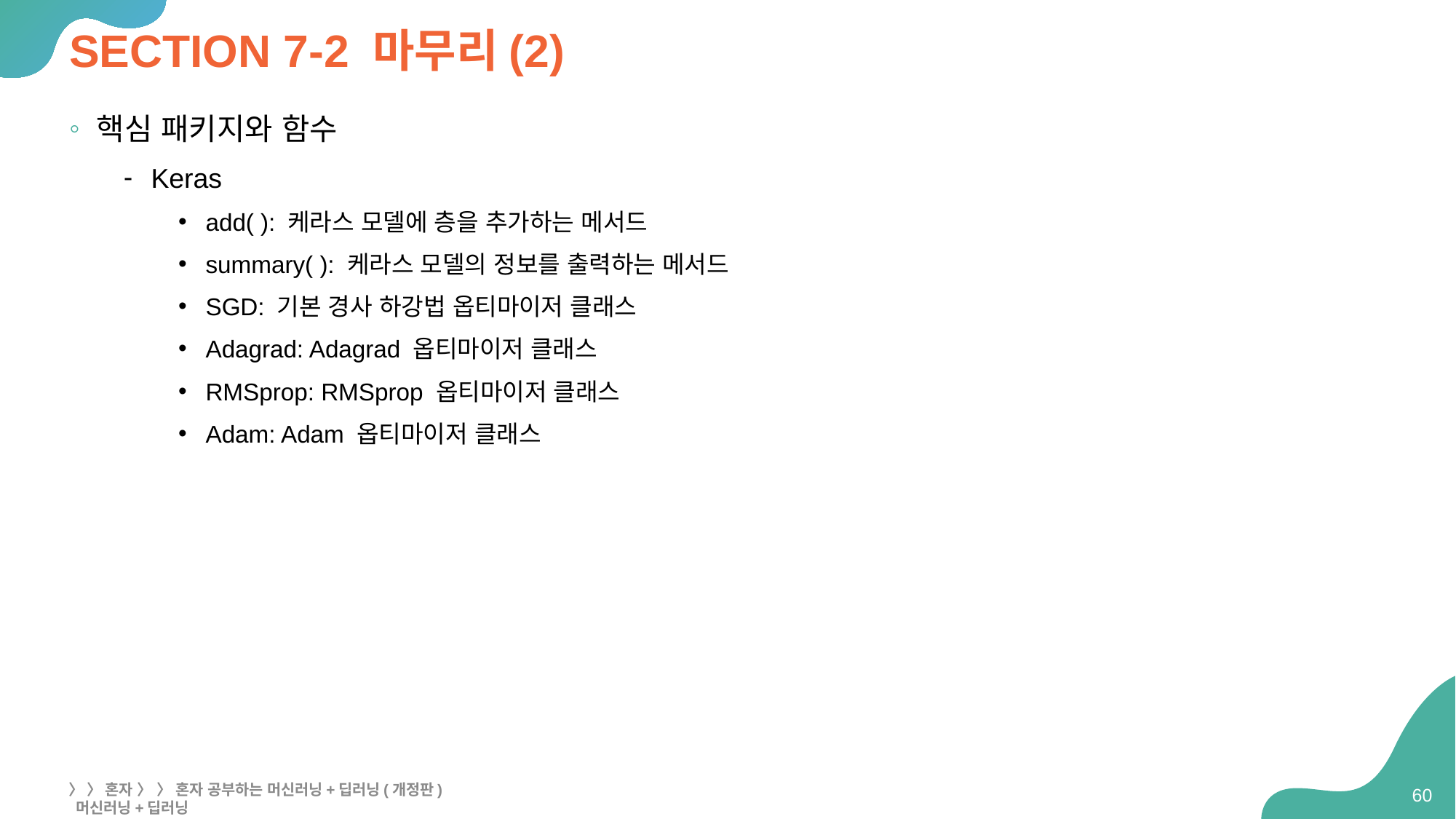

# SECTION 7-2 마무리(2)
핵심 패키지와 함수
Keras
add( ): 케라스 모델에 층을 추가하는 메서드
summary( ): 케라스 모델의 정보를 출력하는 메서드
SGD: 기본 경사 하강법 옵티마이저 클래스
Adagrad: Adagrad 옵티마이저 클래스
RMSprop: RMSprop 옵티마이저 클래스
Adam: Adam 옵티마이저 클래스
60
〉 〉 혼자 〉 〉 혼자 공부하는 머신러닝+딥러닝(개정판)
 머신러닝+딥러닝